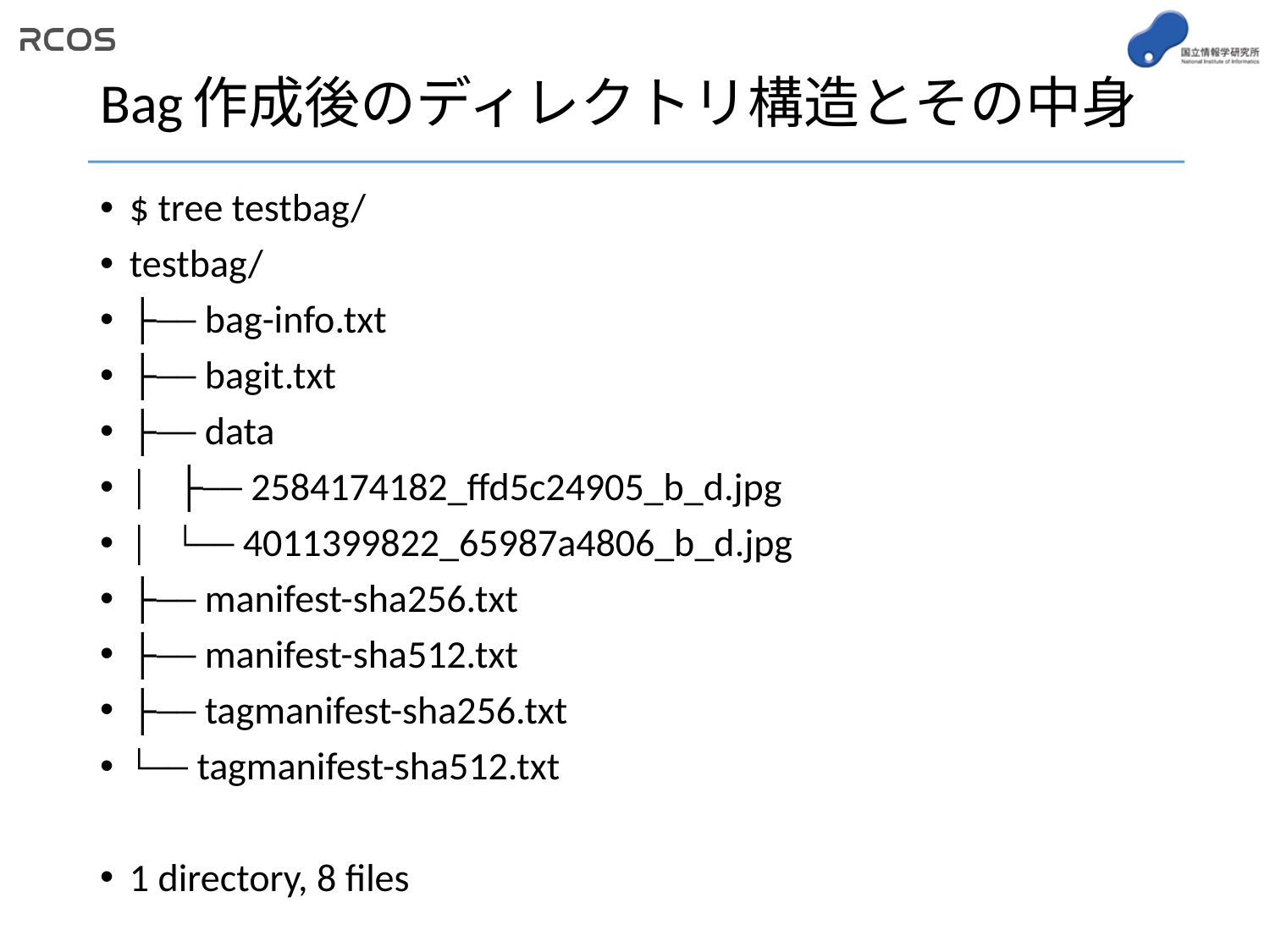

# Bag作成後のディレクトリ構造とその中身
$ tree testbag/
testbag/
├── bag-info.txt
├── bagit.txt
├── data
│   ├── 2584174182_ffd5c24905_b_d.jpg
│   └── 4011399822_65987a4806_b_d.jpg
├── manifest-sha256.txt
├── manifest-sha512.txt
├── tagmanifest-sha256.txt
└── tagmanifest-sha512.txt

1 directory, 8 files